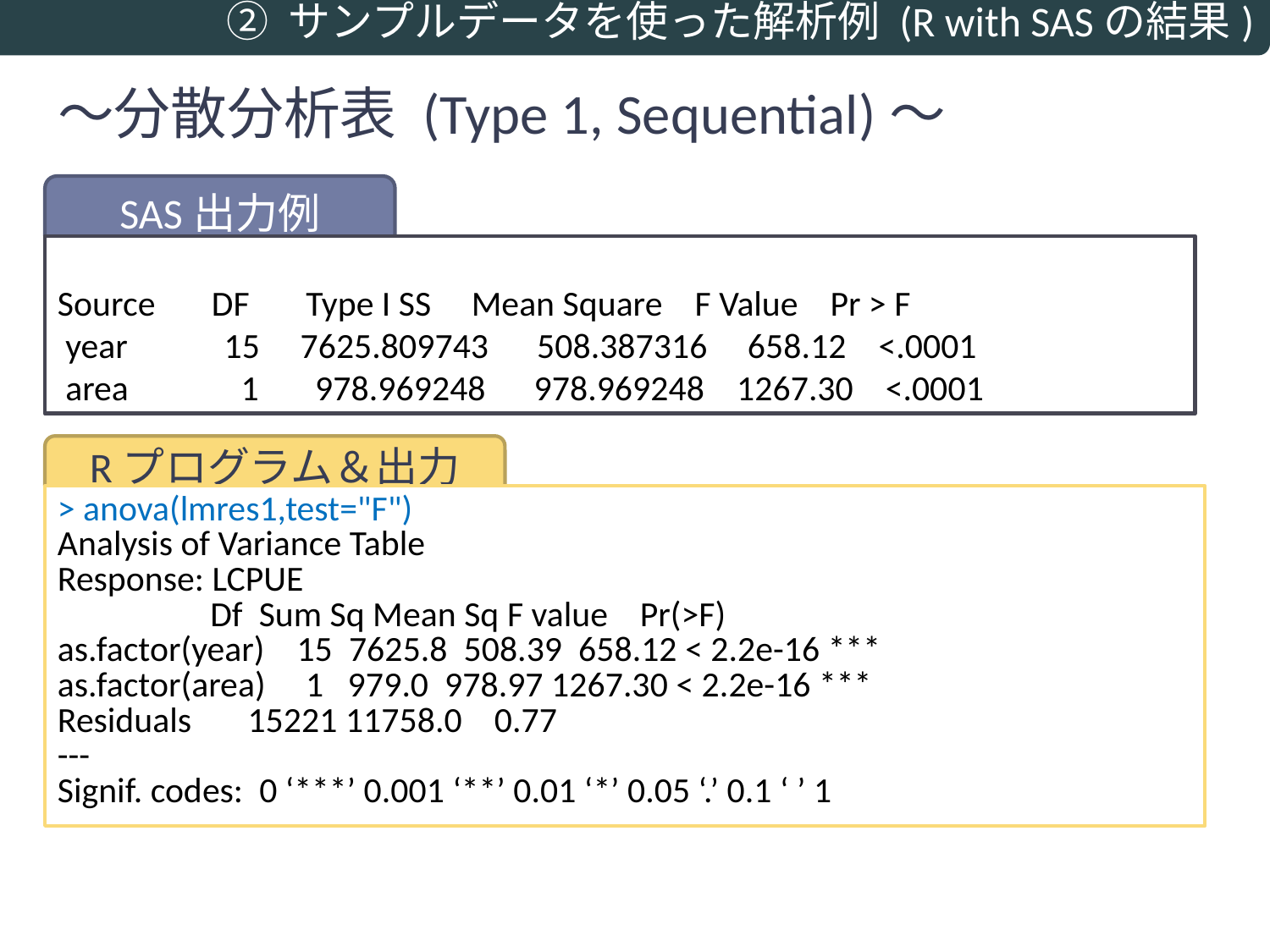

② サンプルデータを使った解析例 (R with SASの結果)
# ～分散分析表 (Type 1, Sequential)～
SAS出力例

Source       DF       Type I SS     Mean Square    F Value    Pr > F
 year            15     7625.809743      508.387316     658.12    <.0001
 area              1       978.969248      978.969248    1267.30    <.0001
Rプログラム＆出力
> anova(lmres1,test="F")
Analysis of Variance Table
Response: LCPUE
                   Df  Sum Sq Mean Sq F value    Pr(>F)
as.factor(year)    15  7625.8  508.39  658.12 < 2.2e-16 ***
as.factor(area)     1   979.0  978.97 1267.30 < 2.2e-16 ***
Residuals       15221 11758.0    0.77
---
Signif. codes:  0 ‘***’ 0.001 ‘**’ 0.01 ‘*’ 0.05 ‘.’ 0.1 ‘ ’ 1